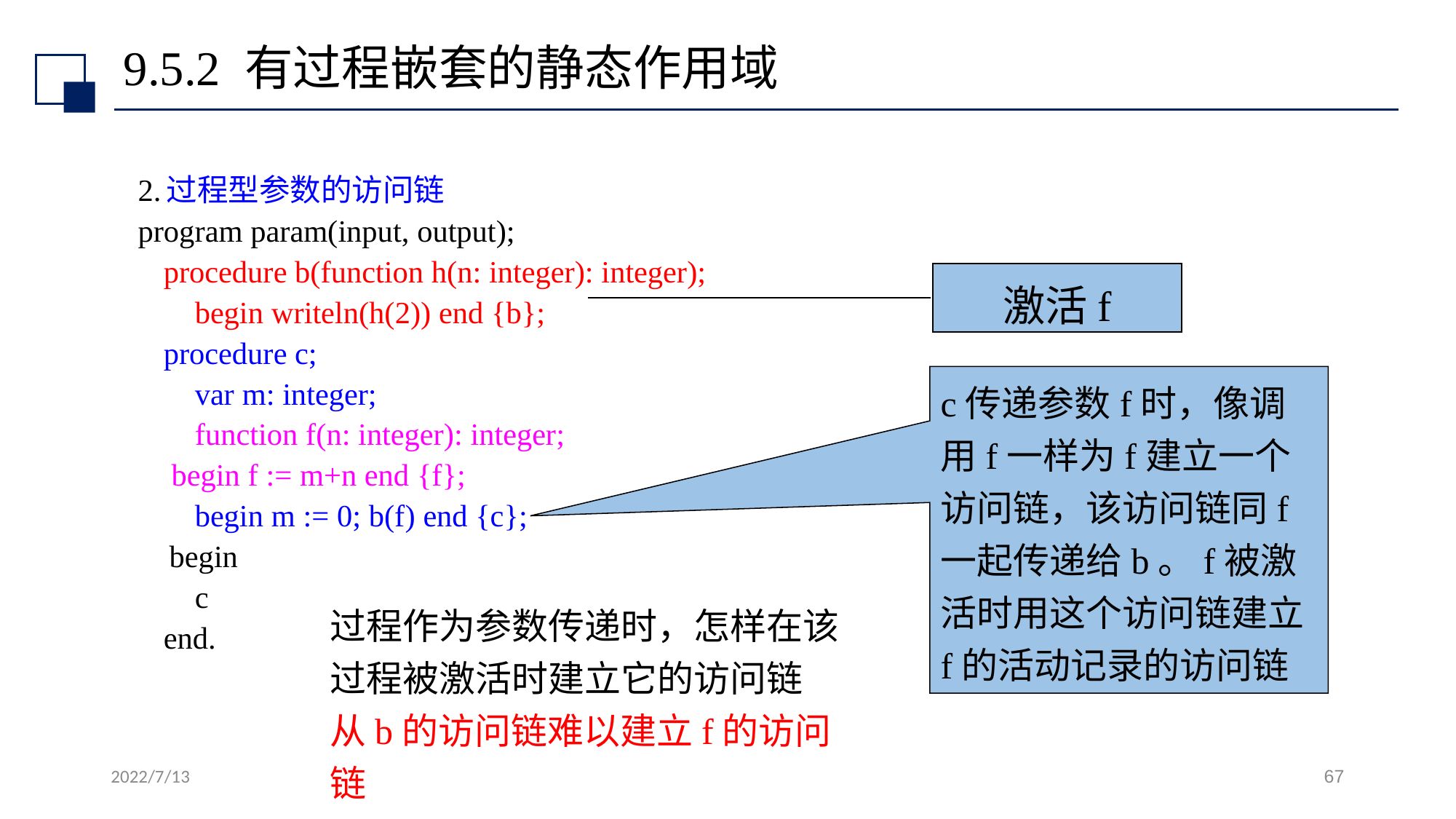

# 9.5.2 有过程嵌套的静态作用域
2.过程型参数的访问链
program param(input, output);
	procedure b(function h(n: integer): integer);
	    begin writeln(h(2)) end {b};
	procedure c;
	    var m: integer;
	    function f(n: integer): integer;
		 begin f := m+n end {f};
	    begin m := 0; b(f) end {c};
    begin
	    c
	end.
激活f
c传递参数f时，像调用f一样为f建立一个访问链，该访问链同f一起传递给b。f被激活时用这个访问链建立f的活动记录的访问链
过程作为参数传递时，怎样在该过程被激活时建立它的访问链
从b的访问链难以建立f的访问链
2022/7/13
67